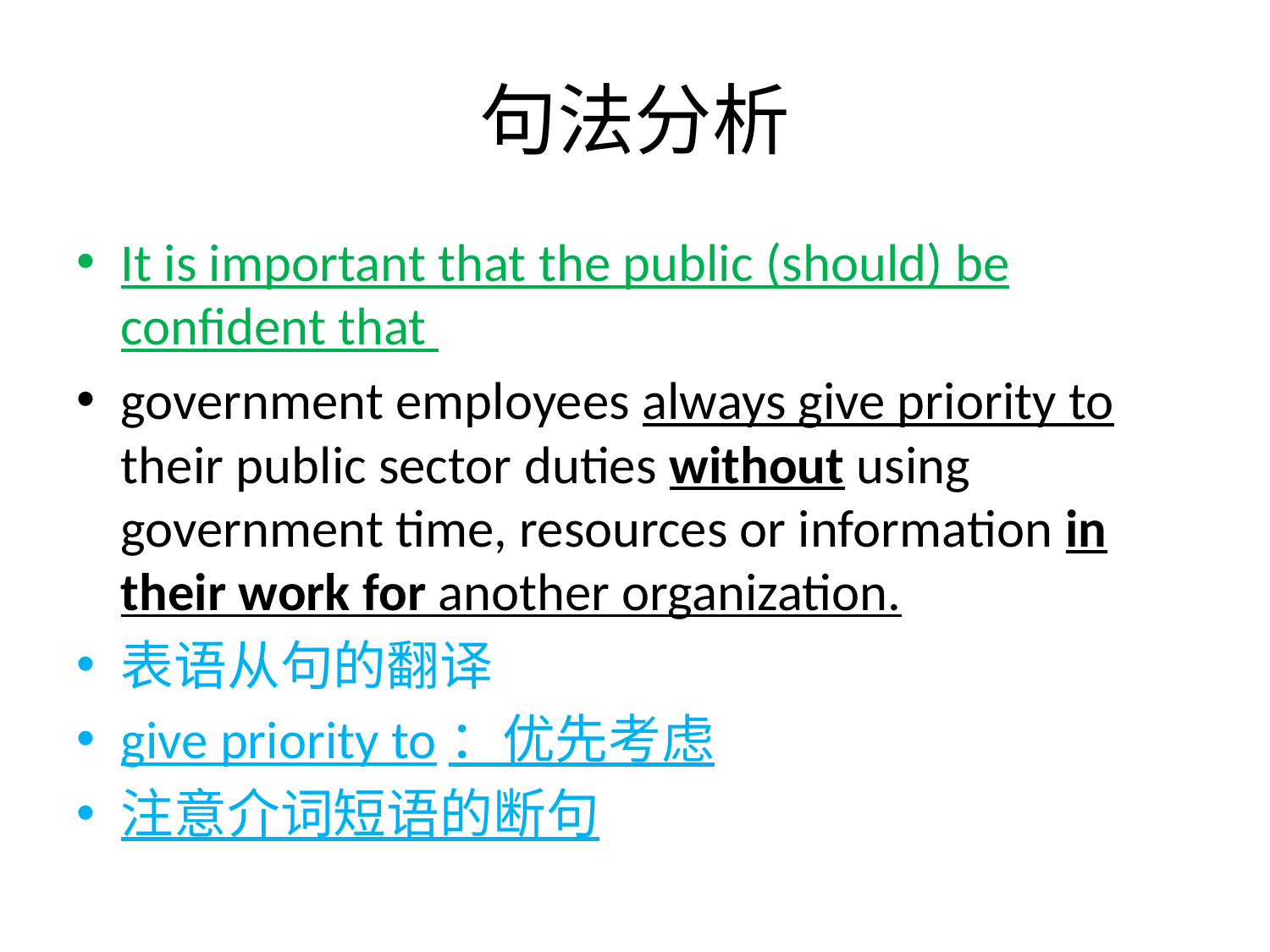

# 句法分析
It is important that the public (should) be confident that
government employees always give priority to their public sector duties without using government time, resources or information in their work for another organization.
表语从句的翻译
give priority to：优先考虑
注意介词短语的断句